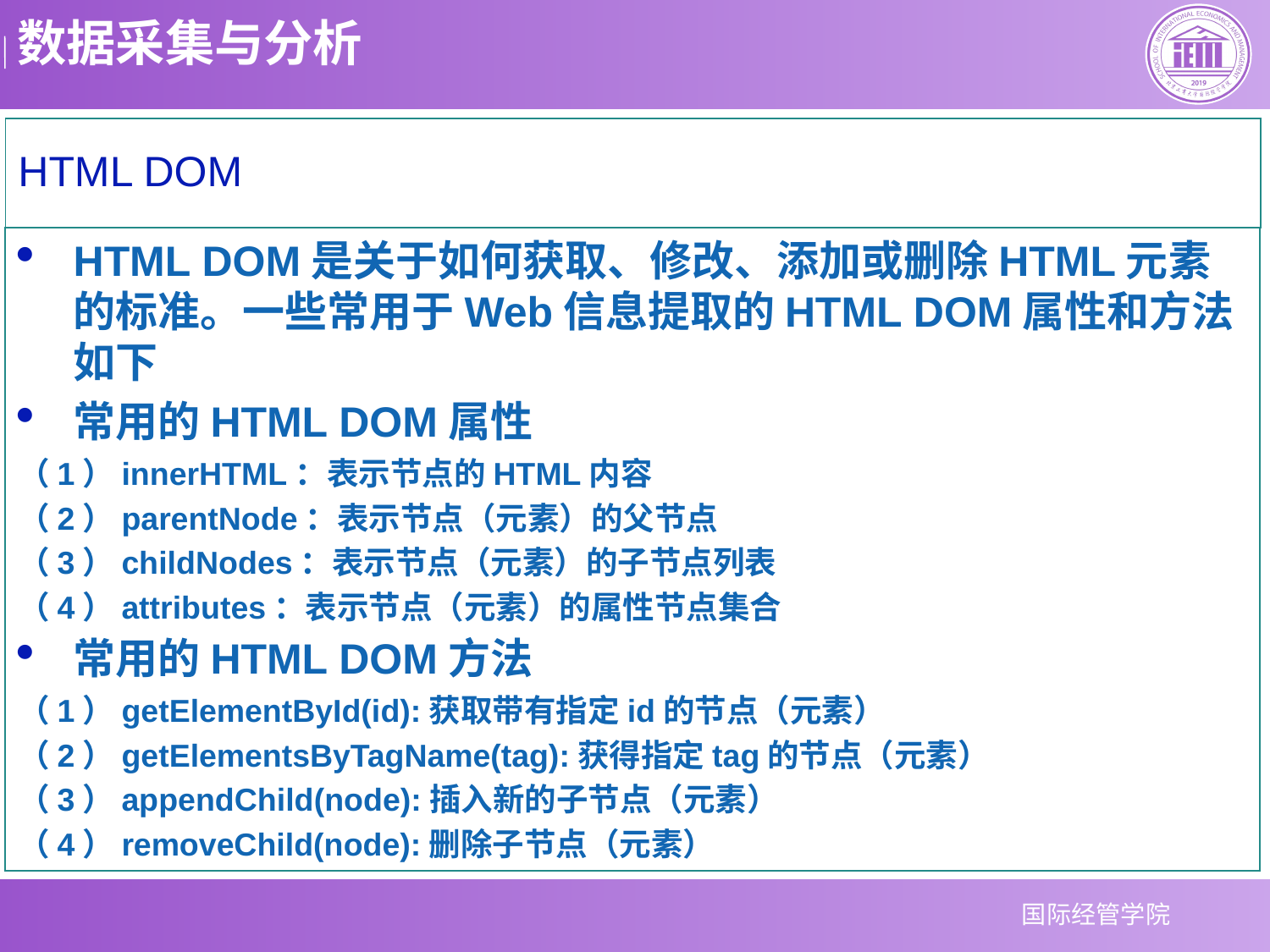

# HTML DOM
HTML DOM是关于如何获取、修改、添加或删除HTML元素的标准。一些常用于Web信息提取的HTML DOM属性和方法如下
常用的HTML DOM属性
（1）innerHTML：表示节点的HTML内容
（2）parentNode：表示节点（元素）的父节点
（3）childNodes：表示节点（元素）的子节点列表
（4）attributes：表示节点（元素）的属性节点集合
常用的HTML DOM方法
（1）getElementById(id):获取带有指定id的节点（元素）
（2）getElementsByTagName(tag):获得指定tag的节点（元素）
（3）appendChild(node):插入新的子节点（元素）
（4）removeChild(node):删除子节点（元素）